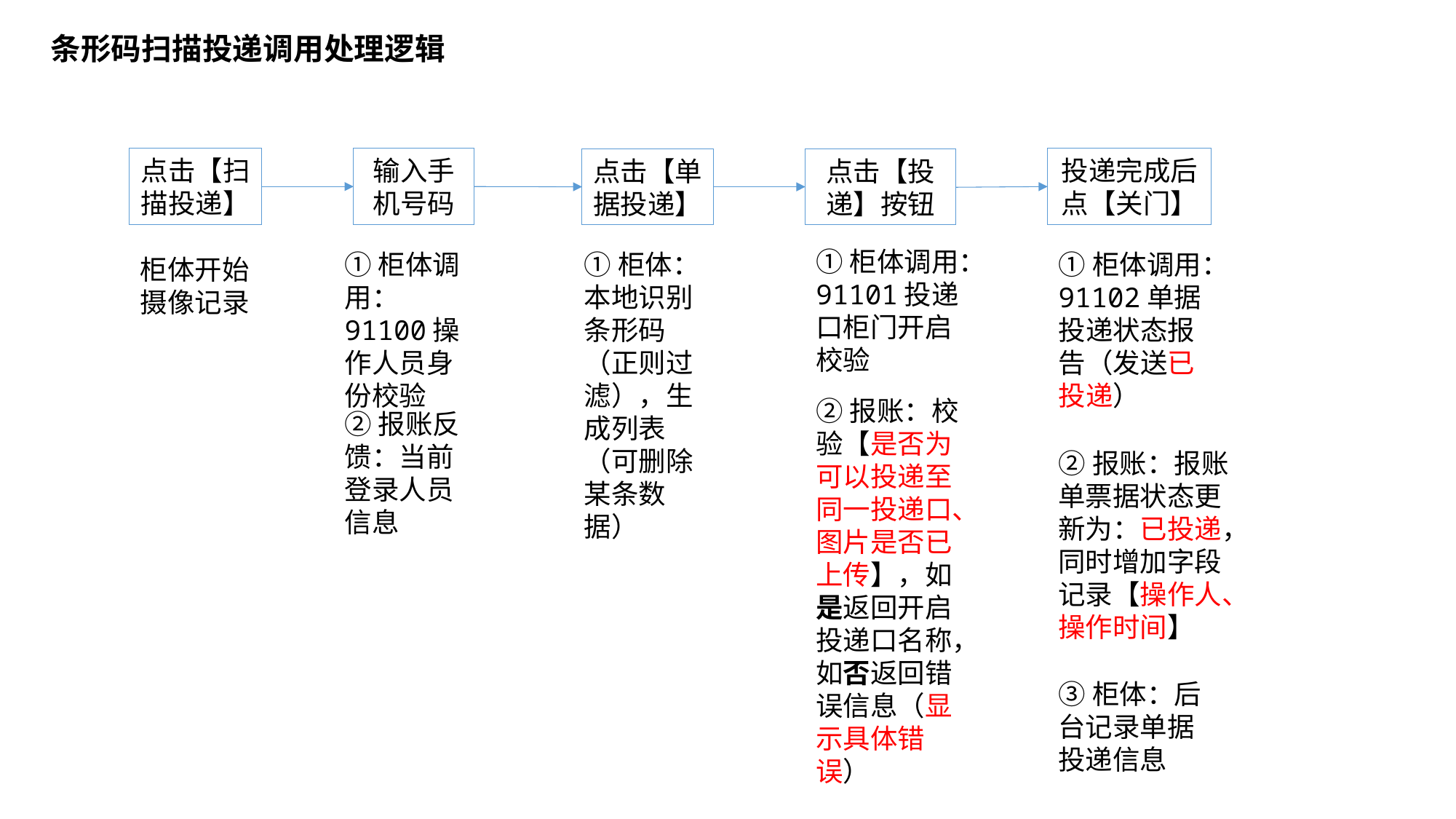

条形码扫描投递调用处理逻辑
输入手机号码
投递完成后点【关门】
点击【扫描投递】
点击【单据投递】
点击【投递】按钮
①柜体调用：91101投递口柜门开启校验
①柜体调用：91100操作人员身份校验
①柜体：本地识别条形码（正则过滤），生成列表（可删除某条数据）
①柜体调用：91102单据投递状态报告（发送已投递）
柜体开始摄像记录
②报账：校验【是否为可以投递至同一投递口、图片是否已上传】，如是返回开启投递口名称，如否返回错误信息（显示具体错误）
②报账反馈：当前登录人员信息
②报账：报账单票据状态更新为：已投递，同时增加字段记录【操作人、操作时间】
③柜体：后台记录单据投递信息